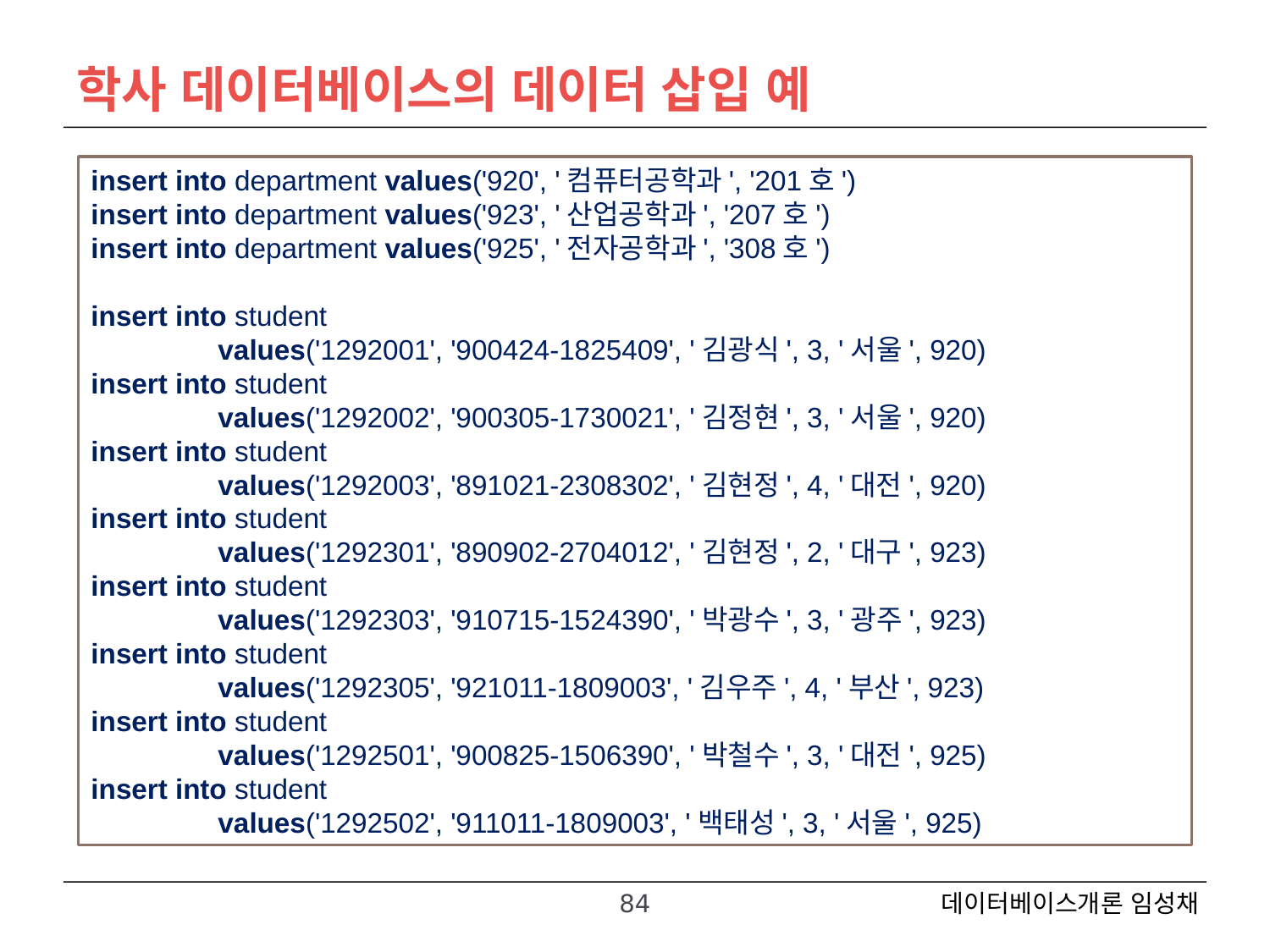

# 학사 데이터베이스의 데이터 삽입 예
insert into department values('920', '컴퓨터공학과', '201호')
insert into department values('923', '산업공학과', '207호')
insert into department values('925', '전자공학과', '308호')

insert into student
	values('1292001', '900424-1825409', '김광식', 3, '서울', 920)
insert into student
	values('1292002', '900305-1730021', '김정현', 3, '서울', 920)
insert into student
	values('1292003', '891021-2308302', '김현정', 4, '대전', 920)
insert into student
	values('1292301', '890902-2704012', '김현정', 2, '대구', 923)
insert into student
	values('1292303', '910715-1524390', '박광수', 3, '광주', 923)
insert into student
	values('1292305', '921011-1809003', '김우주', 4, '부산', 923)
insert into student
	values('1292501', '900825-1506390', '박철수', 3, '대전', 925)
insert into student
	values('1292502', '911011-1809003', '백태성', 3, '서울', 925)
84
데이터베이스개론 임성채